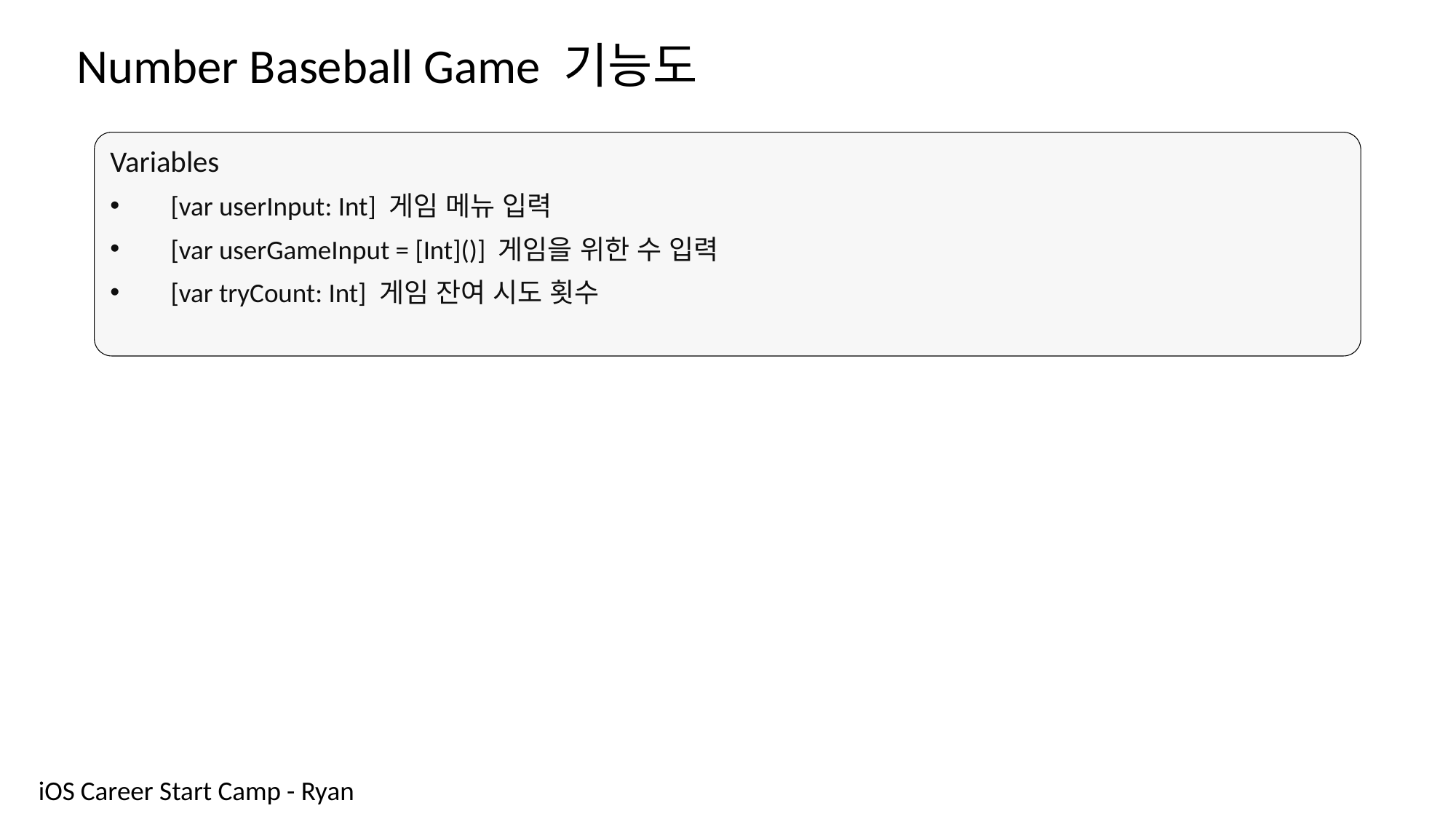

Number Baseball Game 기능도
Variables
[var userInput: Int] 게임 메뉴 입력
[var userGameInput = [Int]()] 게임을 위한 수 입력
[var tryCount: Int] 게임 잔여 시도 횟수

iOS Career Start Camp - Ryan